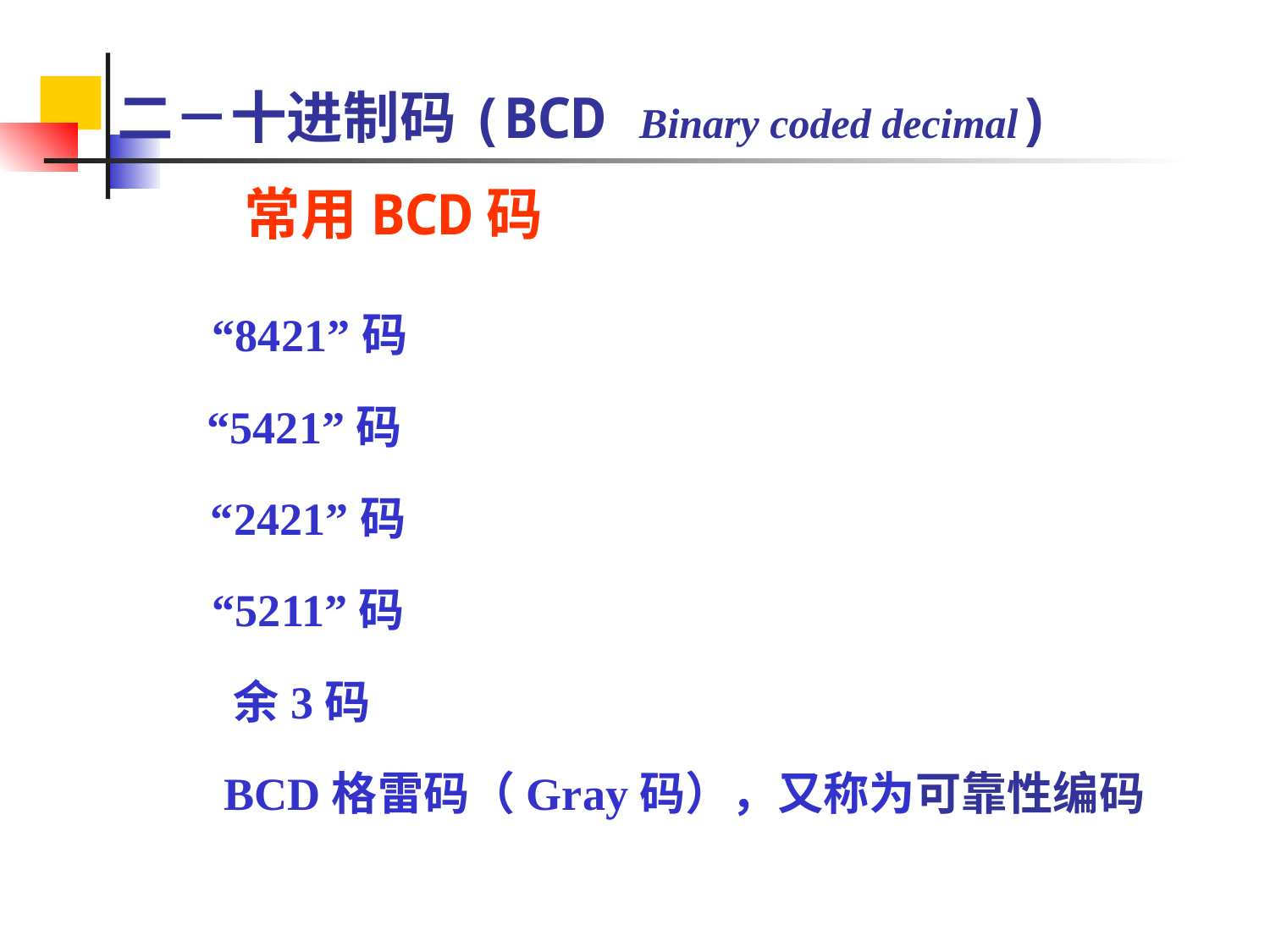

二－十进制码(BCD Binary coded decimal)
	常用BCD码
		“8421”码
                 “5421”码
	       “2421”码
		“5211”码
		 余3码
		 BCD格雷码（Gray码），又称为可靠性编码